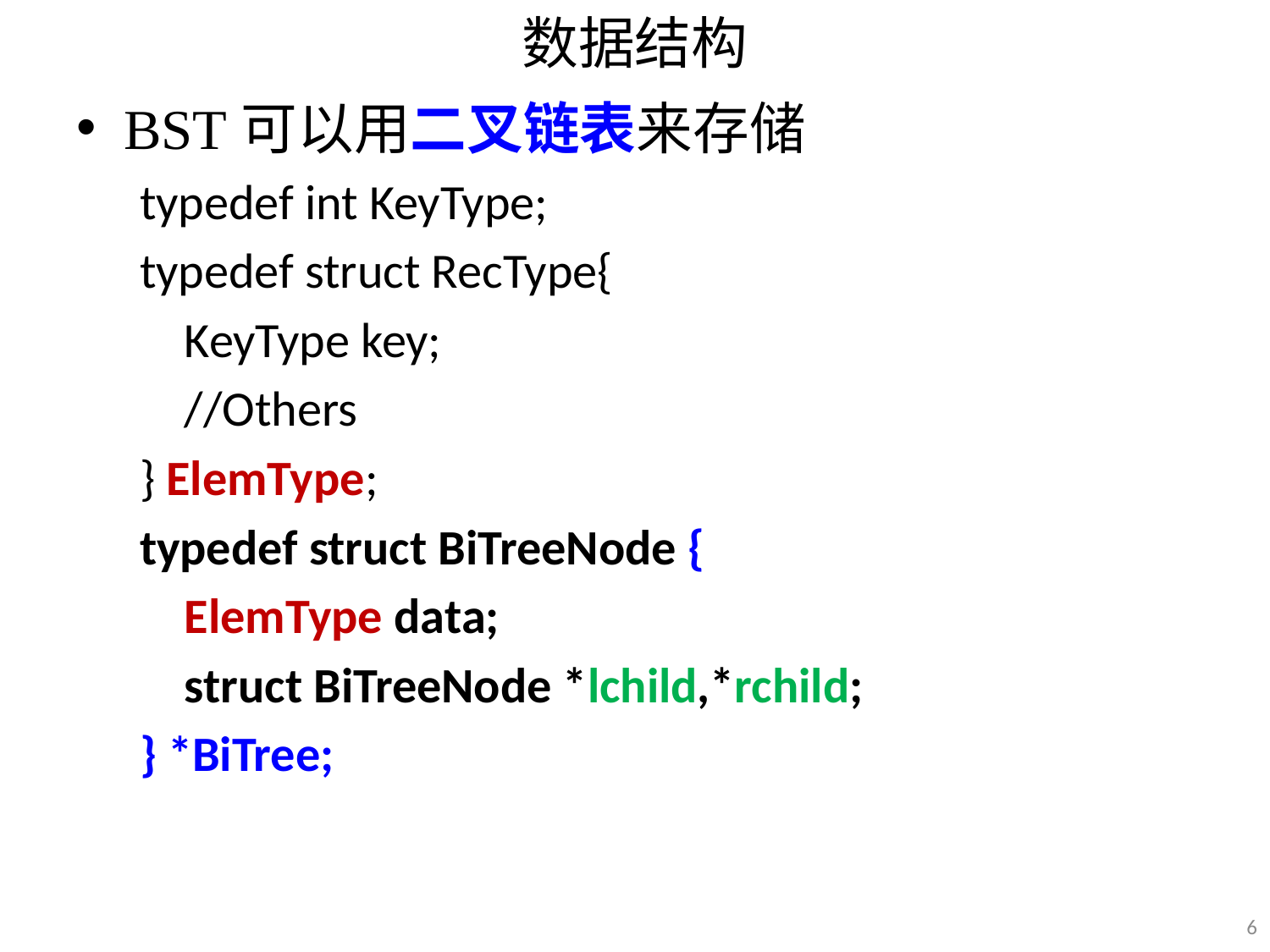

# 数据结构
BST可以用二叉链表来存储
typedef int KeyType;
typedef struct RecType{
    KeyType key;
    //Others
} ElemType;
typedef struct BiTreeNode {
    ElemType data;
    struct BiTreeNode *lchild,*rchild;
} *BiTree;
6